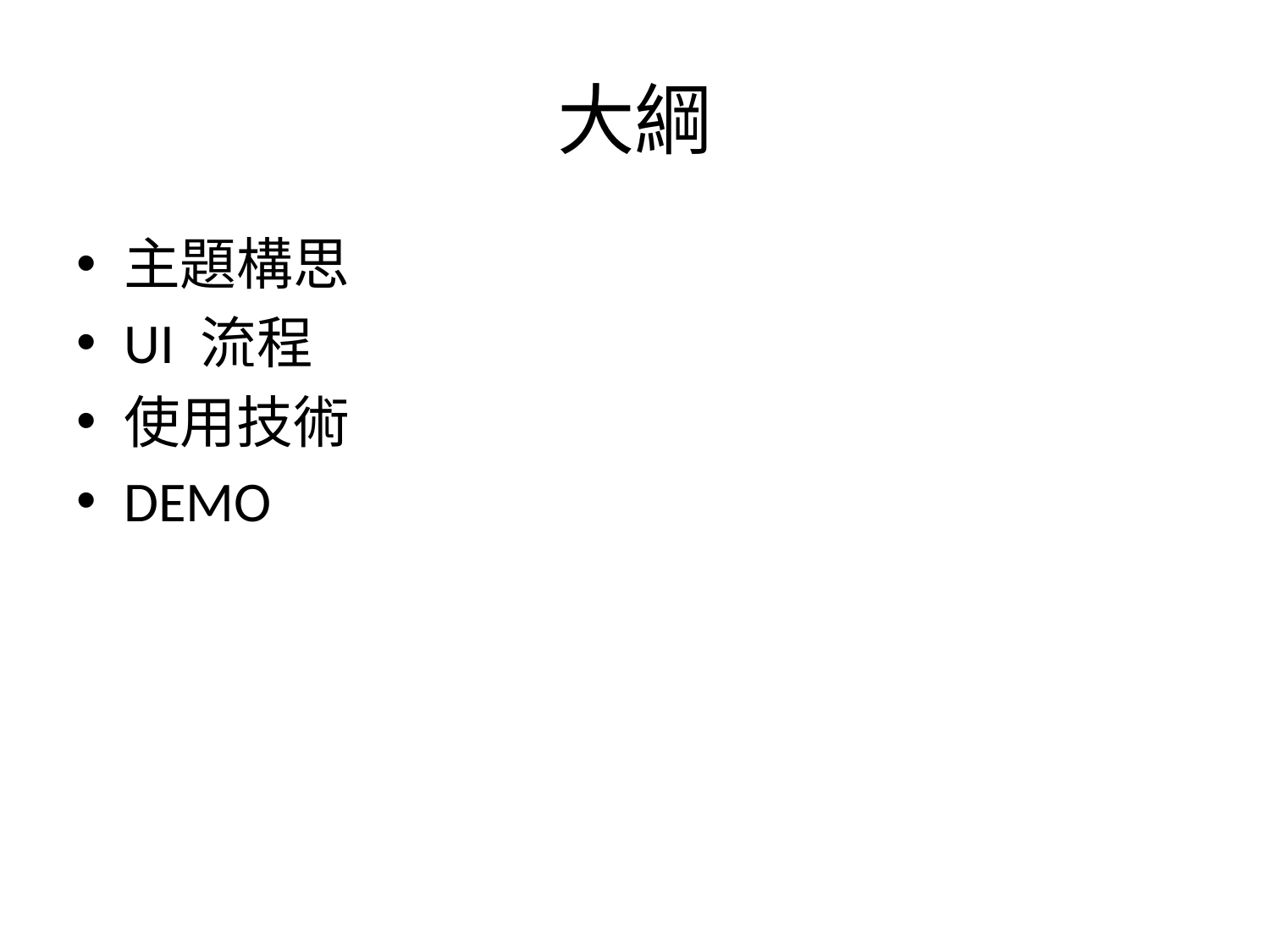

# 大綱
主題構思
UI 流程
使用技術
DEMO